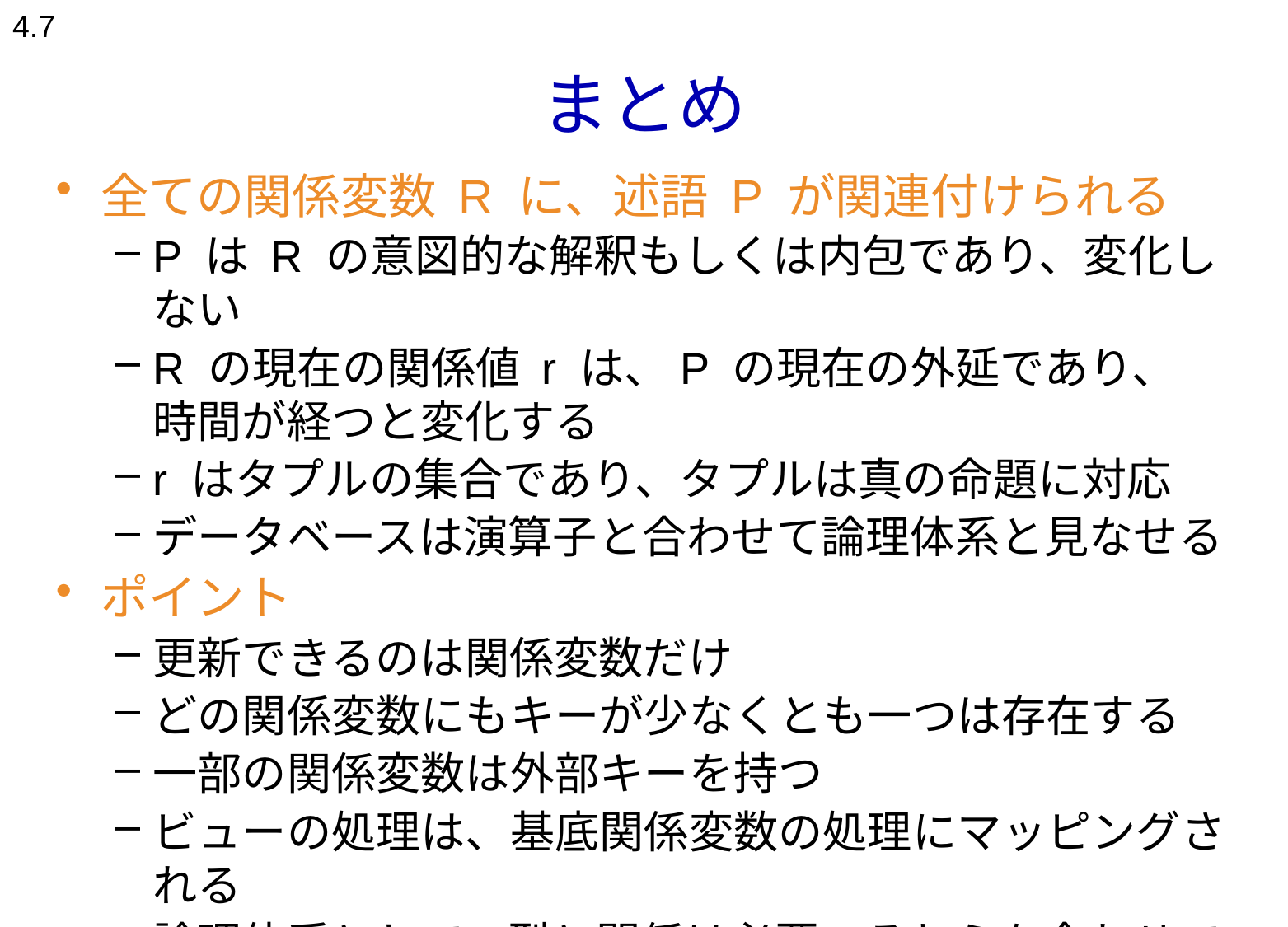

4.7
# まとめ
全ての関係変数 R に、述語 P が関連付けられる
P は R の意図的な解釈もしくは内包であり、変化しない
R の現在の関係値 r は、P の現在の外延であり、
時間が経つと変化する
r はタプルの集合であり、タプルは真の命題に対応
データベースは演算子と合わせて論理体系と見なせる
ポイント
更新できるのは関係変数だけ
どの関係変数にもキーが少なくとも一つは存在する
一部の関係変数は外部キーを持つ
ビューの処理は、基底関係変数の処理にマッピングされる
論理体系として、型と関係は必要、それらを合わせて十分